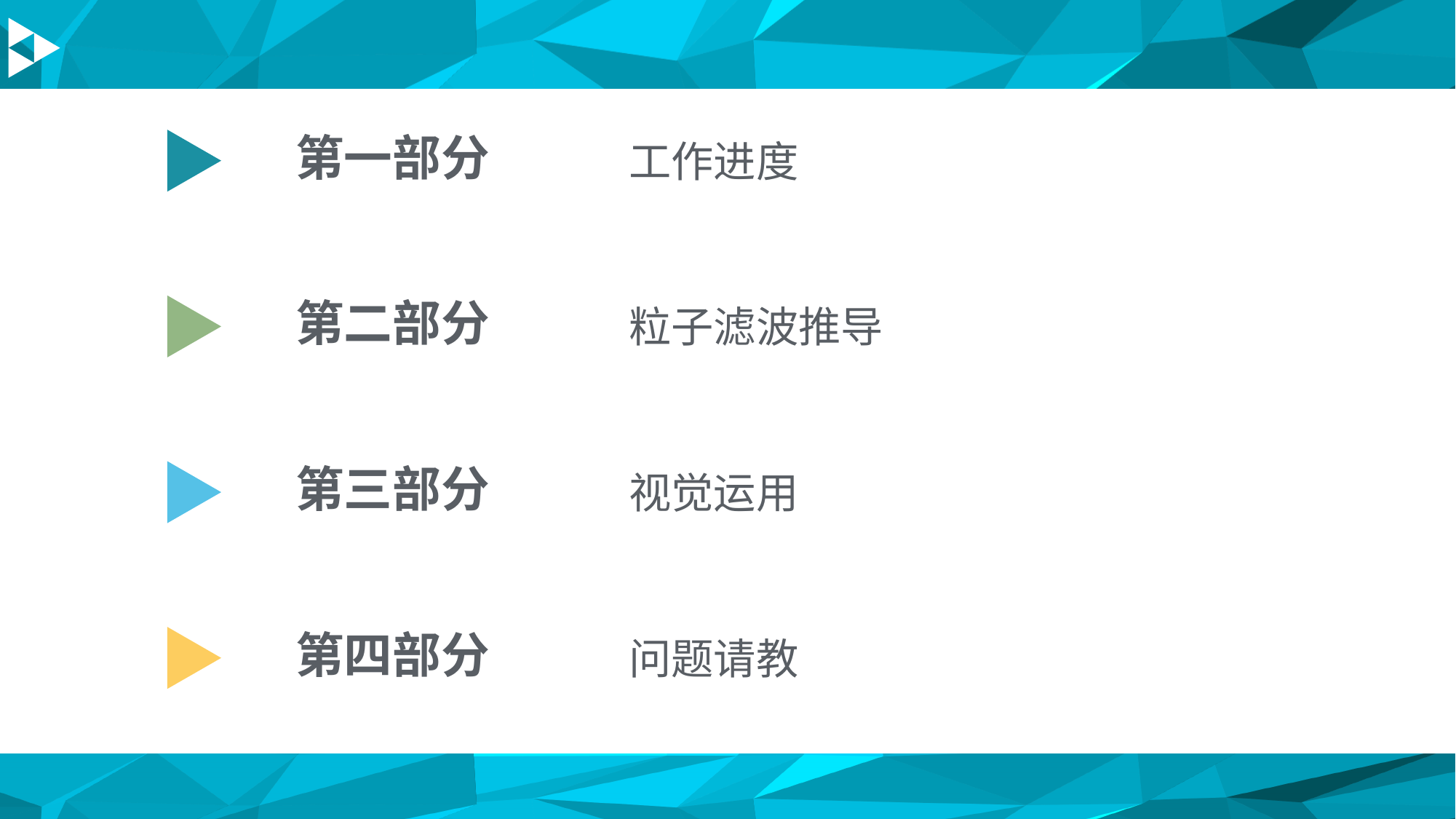

第一部分
工作进度

第二部分
粒子滤波推导

目录

第三部分
视觉运用

第四部分
问题请教